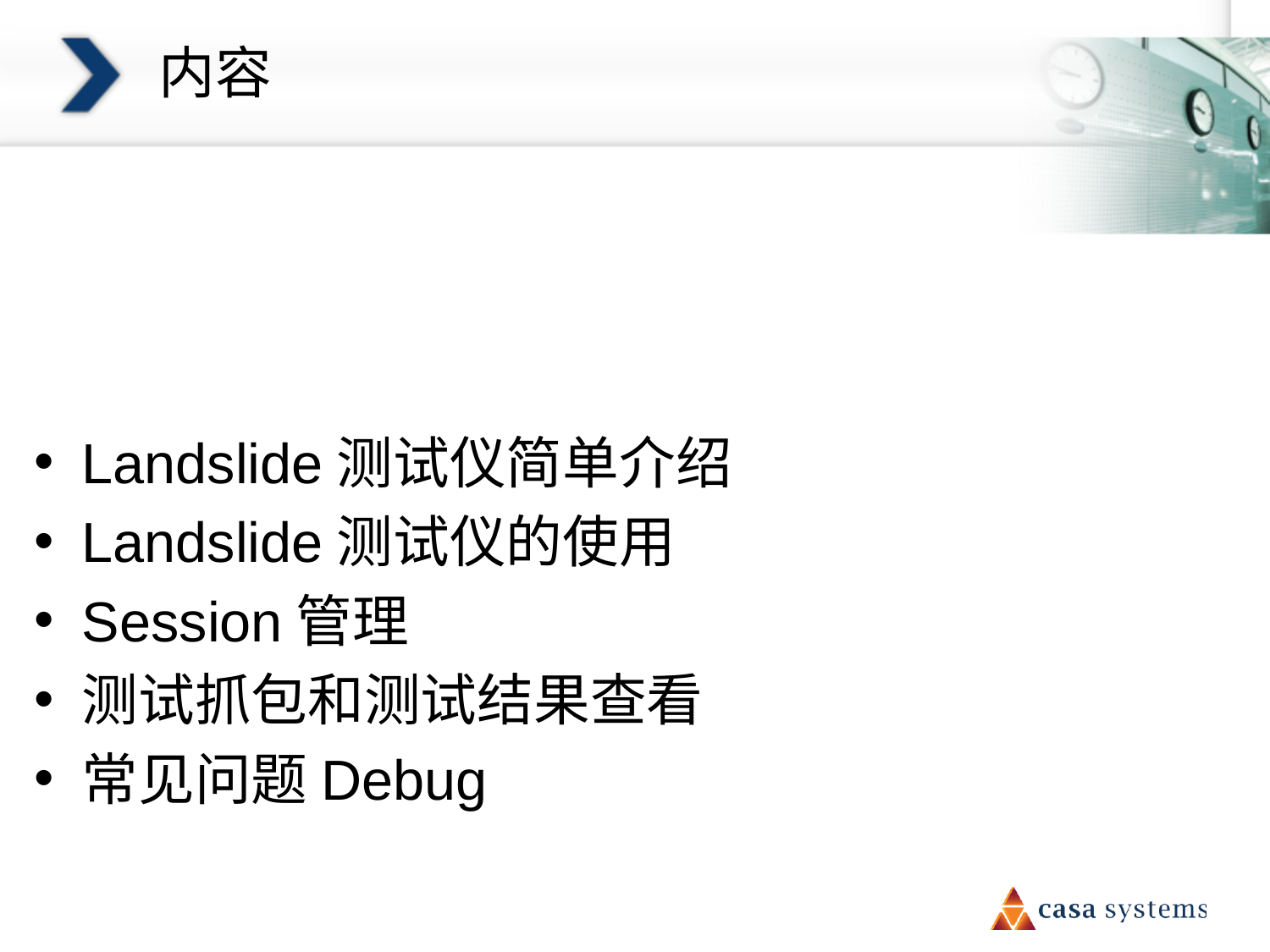

# 内容

Landslide测试仪简单介绍
Landslide测试仪的使用
Session管理
测试抓包和测试结果查看
常见问题Debug